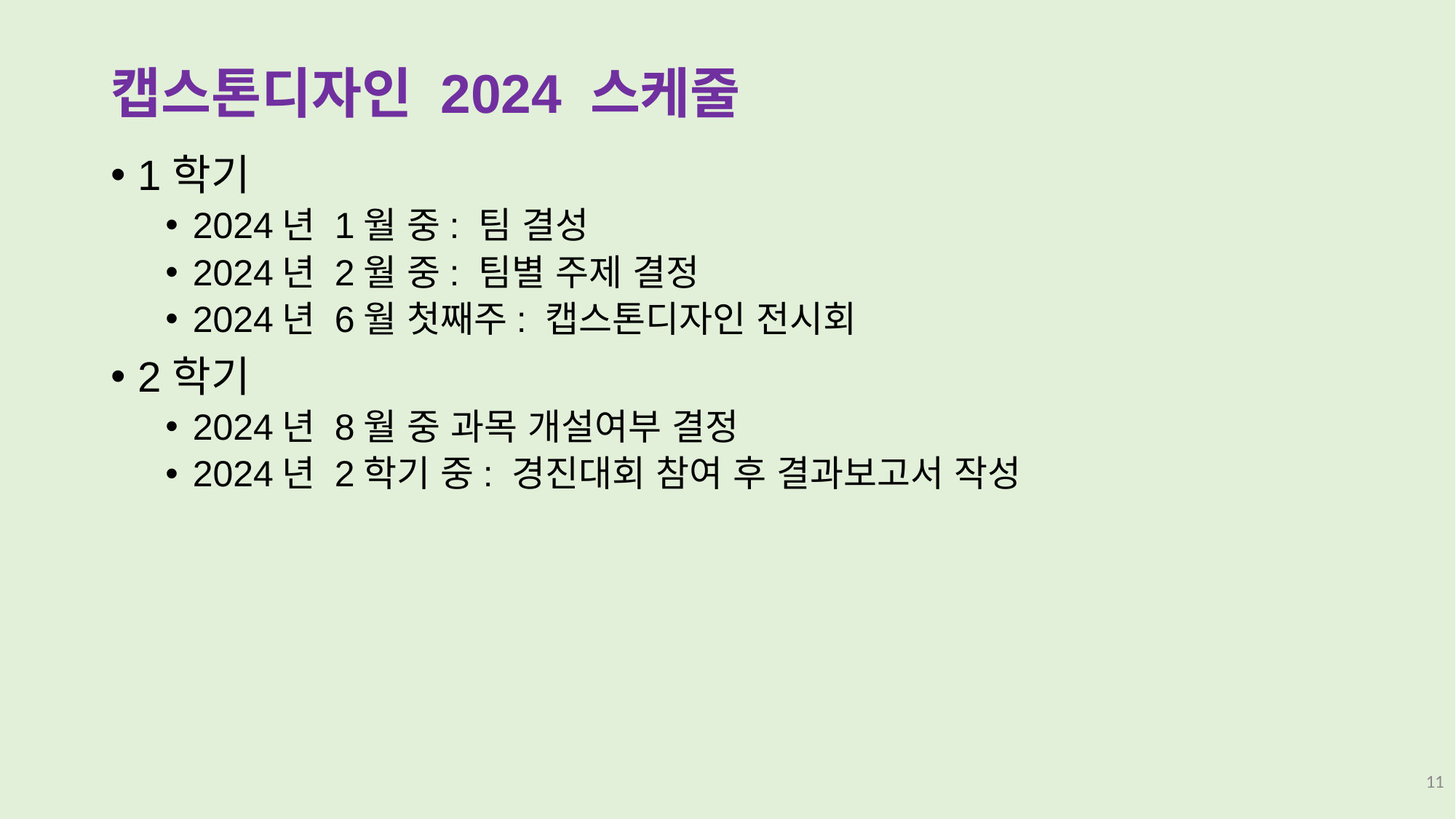

# 캡스톤디자인 2024 스케줄
1학기
2024년 1월 중: 팀 결성
2024년 2월 중: 팀별 주제 결정
2024년 6월 첫째주: 캡스톤디자인 전시회
2학기
2024년 8월 중 과목 개설여부 결정
2024년 2학기 중: 경진대회 참여 후 결과보고서 작성

11